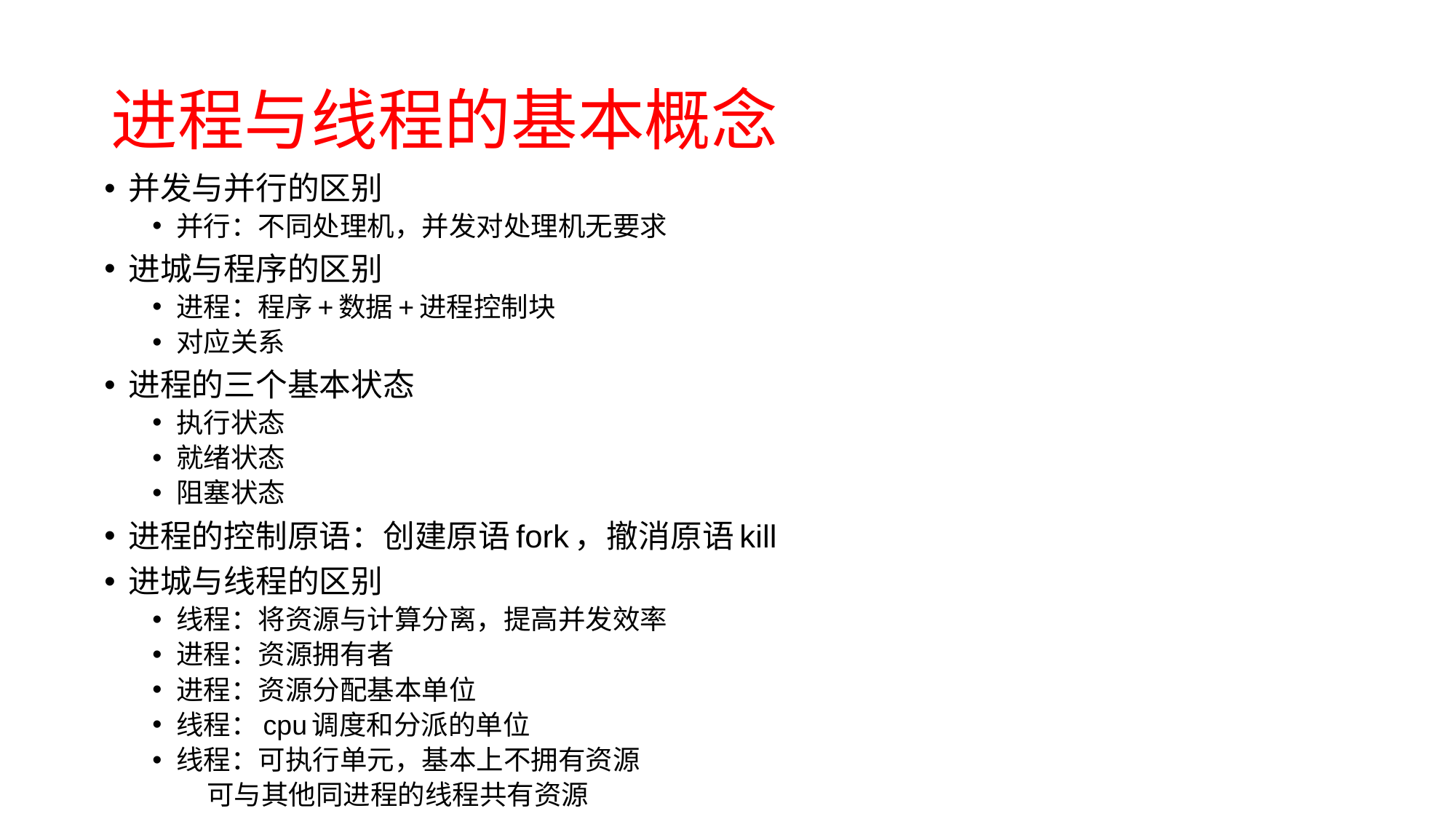

# 进程与线程的基本概念
并发与并行的区别
并行：不同处理机，并发对处理机无要求
进城与程序的区别
进程：程序+数据+进程控制块
对应关系
进程的三个基本状态
执行状态
就绪状态
阻塞状态
进程的控制原语：创建原语fork，撤消原语kill
进城与线程的区别
线程：将资源与计算分离，提高并发效率
进程：资源拥有者
进程：资源分配基本单位
线程：cpu调度和分派的单位
线程：可执行单元，基本上不拥有资源
	        可与其他同进程的线程共有资源